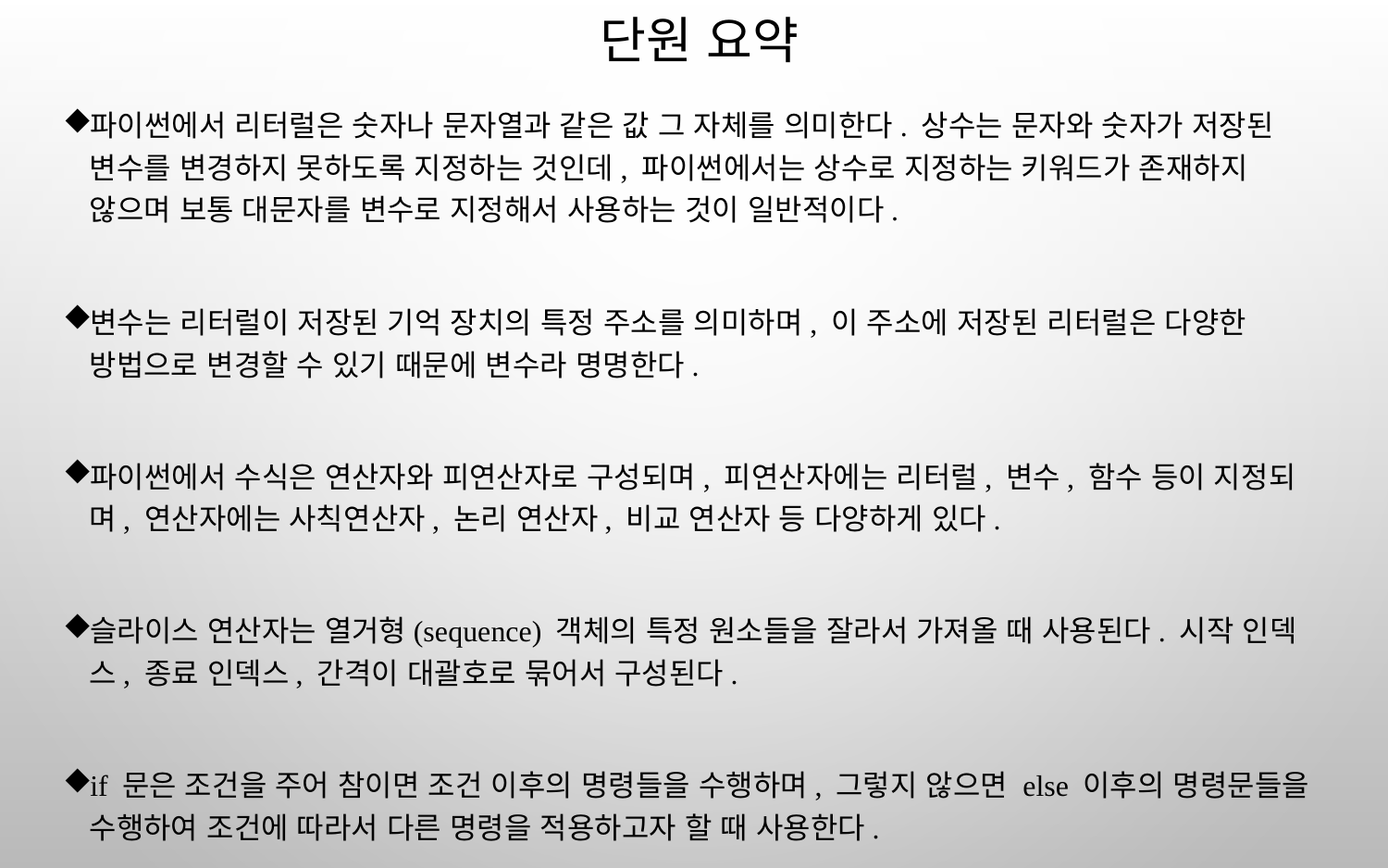

# 단원 요약
파이썬에서 리터럴은 숫자나 문자열과 같은 값 그 자체를 의미한다. 상수는 문자와 숫자가 저장된 변수를 변경하지 못하도록 지정하는 것인데, 파이썬에서는 상수로 지정하는 키워드가 존재하지 않으며 보통 대문자를 변수로 지정해서 사용하는 것이 일반적이다.

변수는 리터럴이 저장된 기억 장치의 특정 주소를 의미하며, 이 주소에 저장된 리터럴은 다양한 방법으로 변경할 수 있기 때문에 변수라 명명한다.

파이썬에서 수식은 연산자와 피연산자로 구성되며, 피연산자에는 리터럴, 변수, 함수 등이 지정되며, 연산자에는 사칙연산자, 논리 연산자, 비교 연산자 등 다양하게 있다.

슬라이스 연산자는 열거형(sequence) 객체의 특정 원소들을 잘라서 가져올 때 사용된다. 시작 인덱스, 종료 인덱스, 간격이 대괄호로 묶어서 구성된다.

if 문은 조건을 주어 참이면 조건 이후의 명령들을 수행하며, 그렇지 않으면 else 이후의 명령문들을 수행하여 조건에 따라서 다른 명령을 적용하고자 할 때 사용한다.